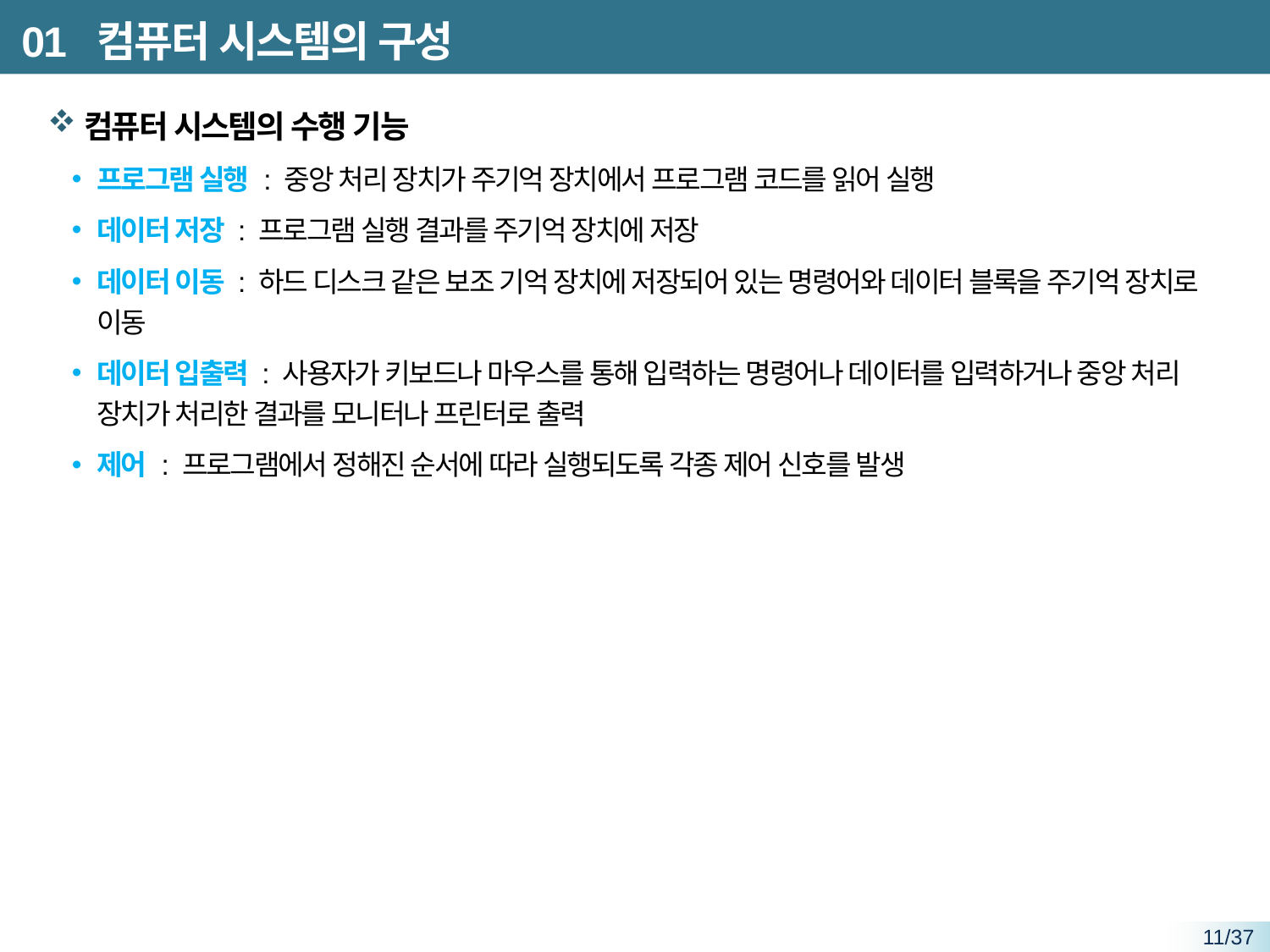

# 01  컴퓨터 시스템의 구성
컴퓨터 시스템의 수행 기능
프로그램 실행 : 중앙 처리 장치가 주기억 장치에서 프로그램 코드를 읽어 실행
데이터 저장 : 프로그램 실행 결과를 주기억 장치에 저장
데이터 이동 : 하드 디스크 같은 보조 기억 장치에 저장되어 있는 명령어와 데이터 블록을 주기억 장치로 이동
데이터 입출력 : 사용자가 키보드나 마우스를 통해 입력하는 명령어나 데이터를 입력하거나 중앙 처리 장치가 처리한 결과를 모니터나 프린터로 출력
제어 : 프로그램에서 정해진 순서에 따라 실행되도록 각종 제어 신호를 발생